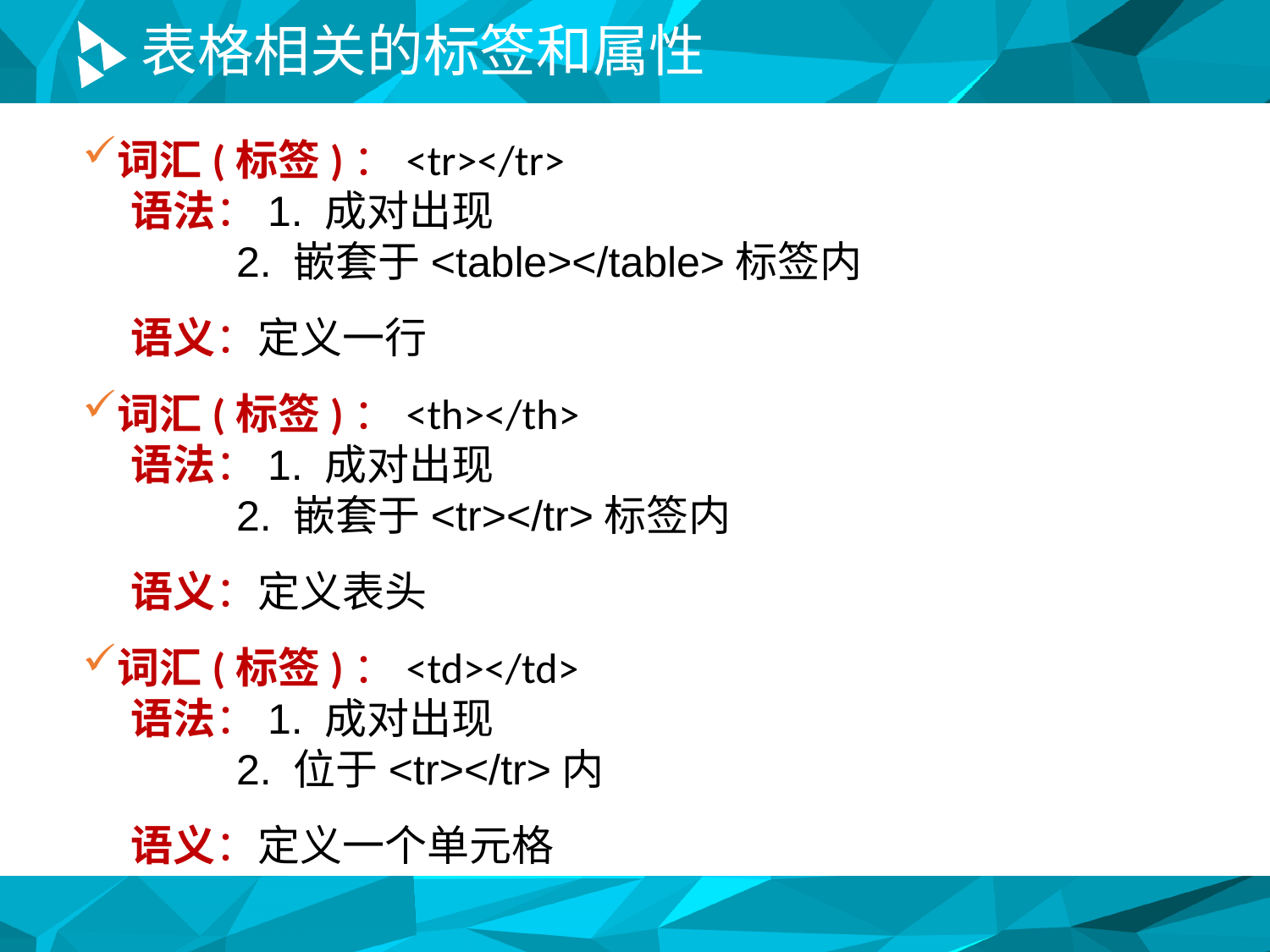

# 表格相关的标签和属性
词汇(标签)：<tr></tr>
    语法：1. 成对出现
             2. 嵌套于<table></table>标签内
    语义：定义一行
词汇(标签)：<th></th>
    语法：1. 成对出现
             2. 嵌套于<tr></tr>标签内
    语义：定义表头
词汇(标签)：<td></td>
    语法：1. 成对出现
             2. 位于<tr></tr>内
    语义：定义一个单元格